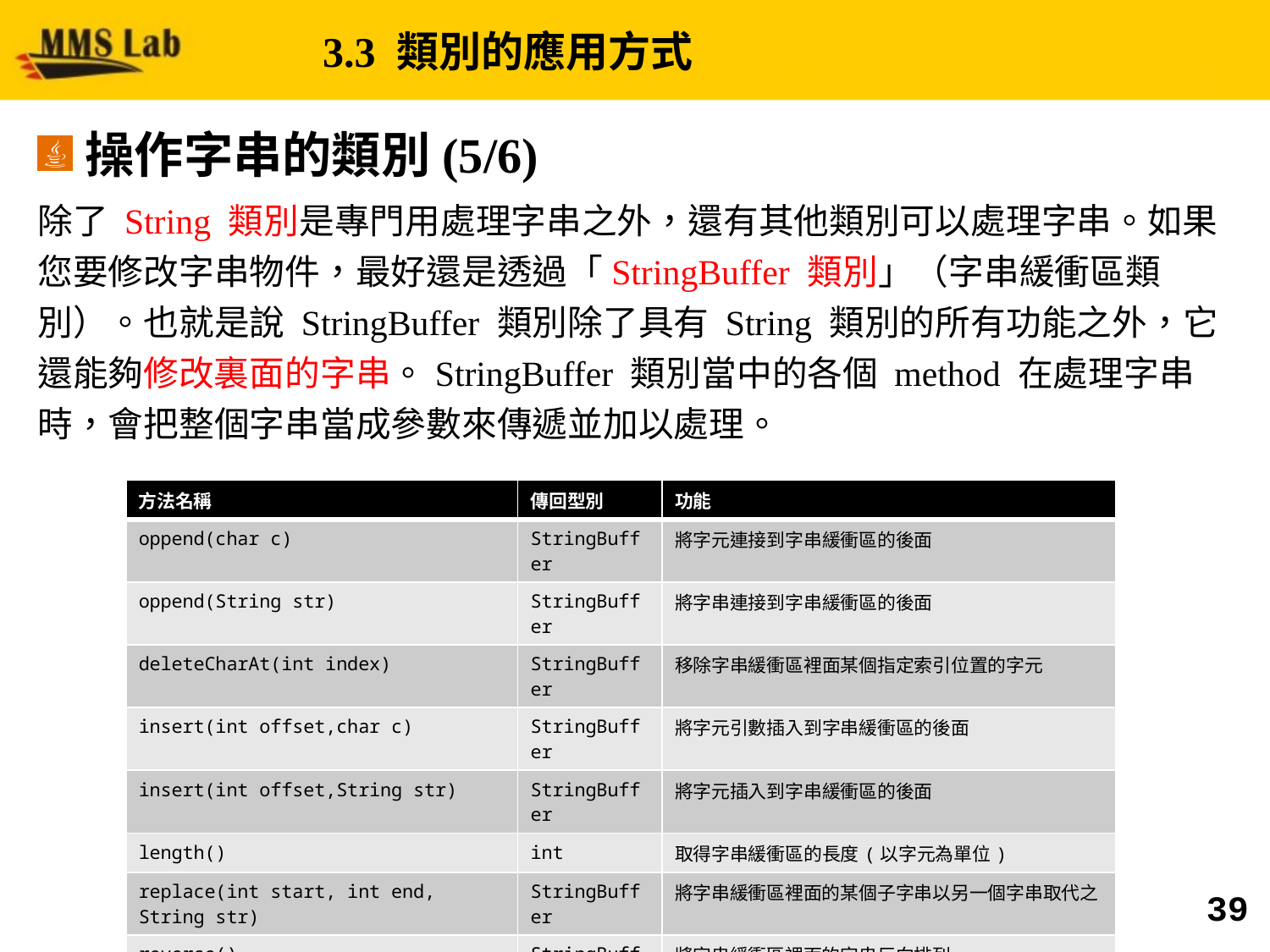

# 3.3 類別的應用方式
操作字串的類別(5/6)
除了 String 類別是專門用處理字串之外，還有其他類別可以處理字串。如果您要修改字串物件，最好還是透過「StringBuffer 類別」（字串緩衝區類別）。也就是說 StringBuffer 類別除了具有 String 類別的所有功能之外，它還能夠修改裏面的字串。StringBuffer 類別當中的各個 method 在處理字串時，會把整個字串當成參數來傳遞並加以處理。

| 方法名稱 | 傳回型別 | 功能 |
| --- | --- | --- |
| oppend(char c) | StringBuffer | 將字元連接到字串緩衝區的後面 |
| oppend(String str) | StringBuffer | 將字串連接到字串緩衝區的後面 |
| deleteCharAt(int index) | StringBuffer | 移除字串緩衝區裡面某個指定索引位置的字元 |
| insert(int offset,char c) | StringBuffer | 將字元引數插入到字串緩衝區的後面 |
| insert(int offset,String str) | StringBuffer | 將字元插入到字串緩衝區的後面 |
| length() | int | 取得字串緩衝區的長度(以字元為單位) |
| replace(int start, int end, String str) | StringBuffer | 將字串緩衝區裡面的某個子字串以另一個字串取代之 |
| reverse() | StringBuffer | 將字串緩衝區裡面的字串反向排列 |
| setCharAt(int index, char ch) | void | 將字串緩衝區裡面某個特定索引位置的字元換成ch |
| toString() | String | 將字串緩衝區裡的資料轉換成字串 |
39
NTUT MMS LAB